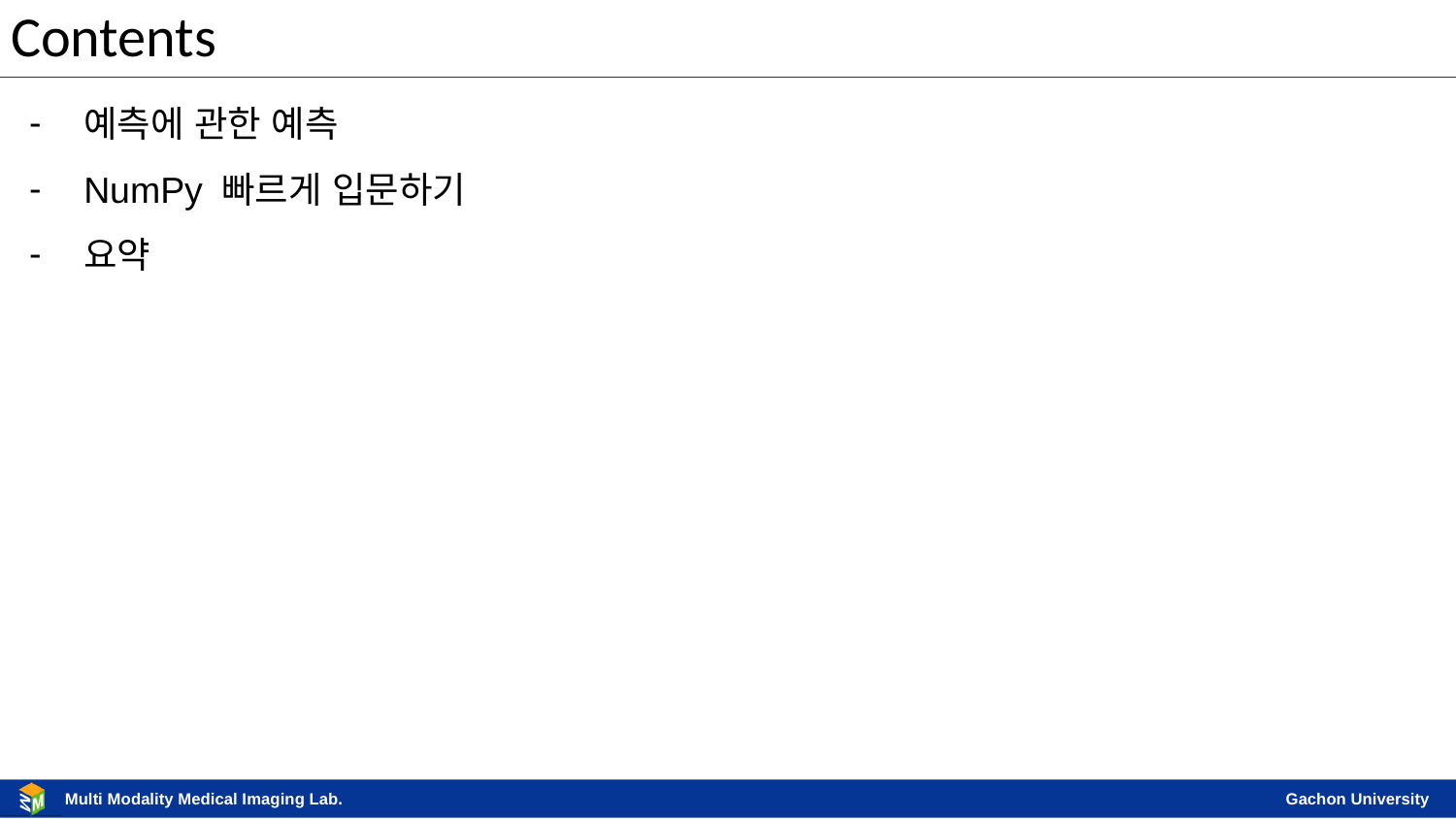

# Contents
예측에 관한 예측
NumPy 빠르게 입문하기
요약